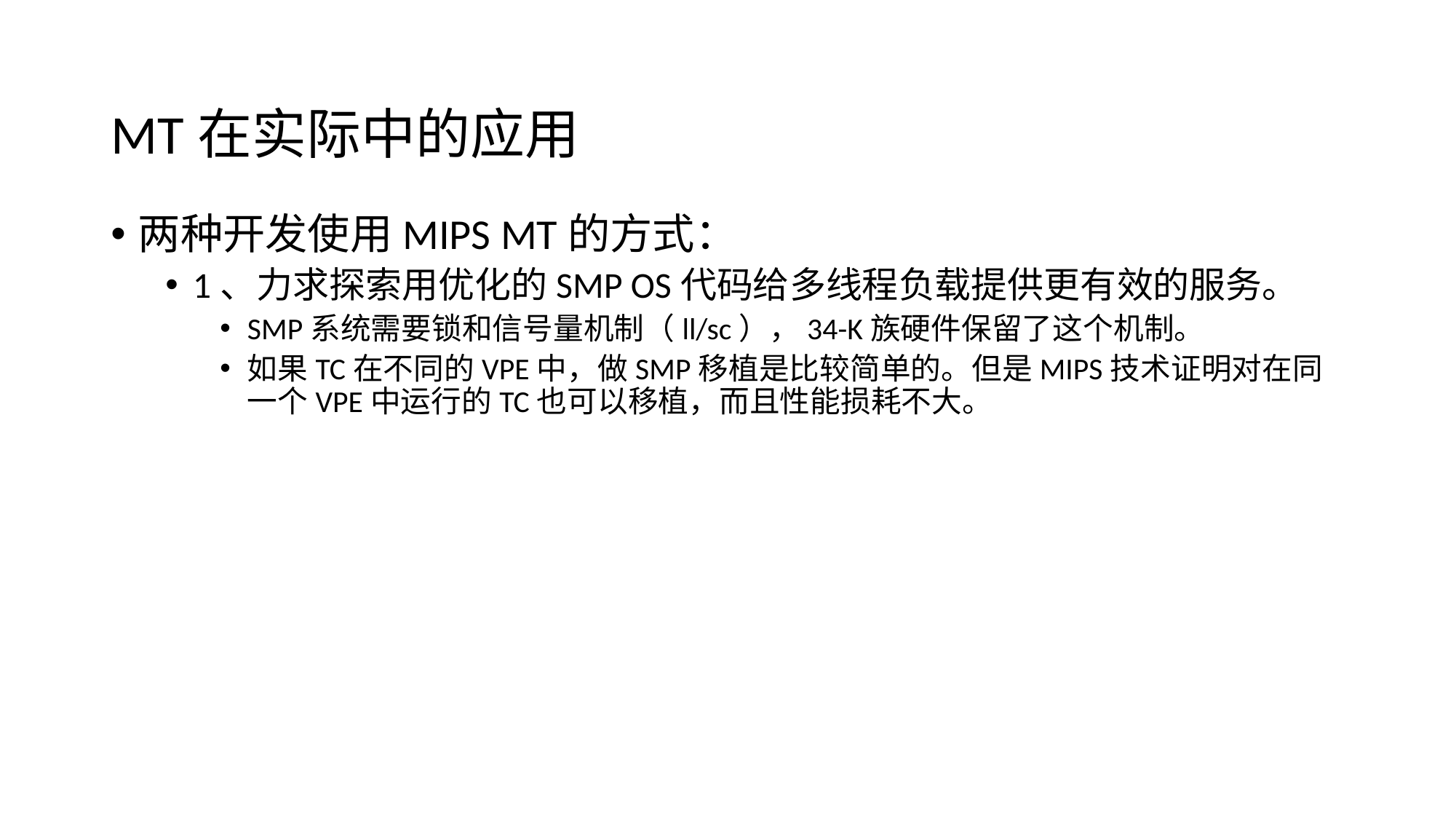

# MT在实际中的应用
两种开发使用MIPS MT的方式：
1、力求探索用优化的SMP OS代码给多线程负载提供更有效的服务。
SMP系统需要锁和信号量机制（ll/sc），34-K族硬件保留了这个机制。
如果TC在不同的VPE中，做SMP移植是比较简单的。但是MIPS技术证明对在同一个VPE中运行的TC也可以移植，而且性能损耗不大。